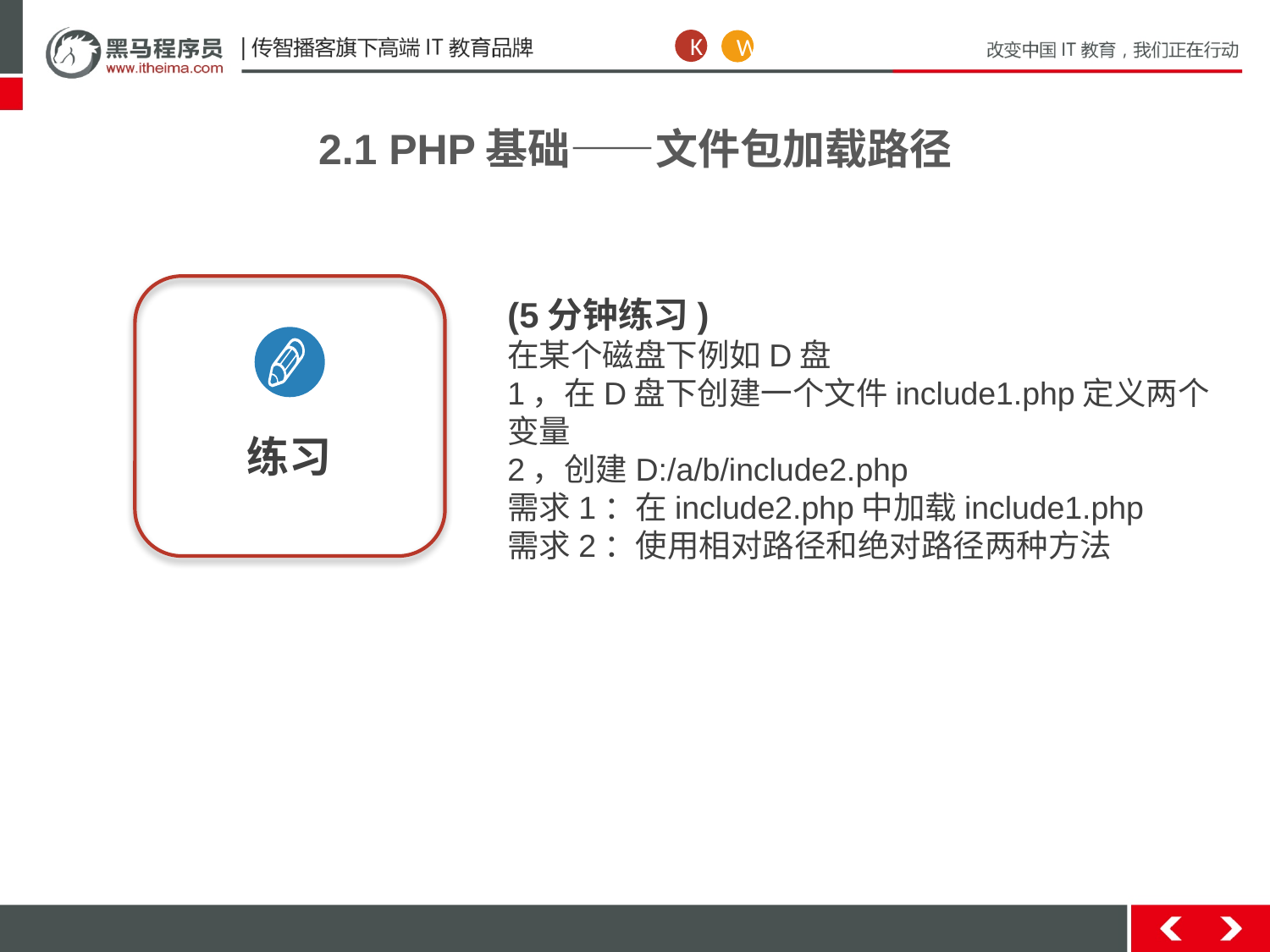

K
W
2.1 PHP基础——文件包加载路径

练习
(5分钟练习)
在某个磁盘下例如D盘
1，在D盘下创建一个文件include1.php定义两个变量
2，创建D:/a/b/include2.php
需求1：在include2.php中加载include1.php
需求2：使用相对路径和绝对路径两种方法